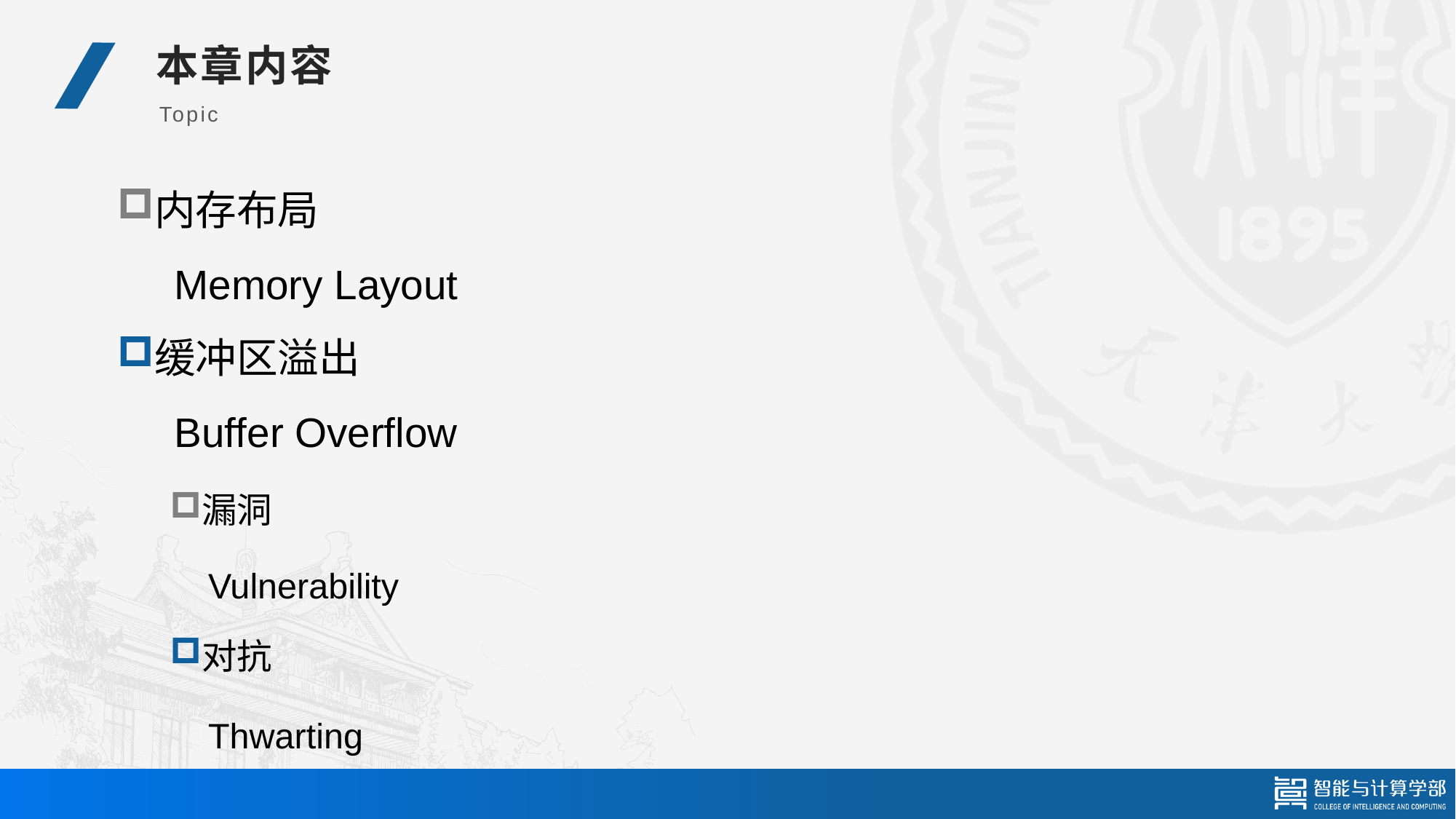

内存布局
     Memory Layout
缓冲区溢出
     Buffer Overflow
漏洞
     Vulnerability
对抗
     Thwarting